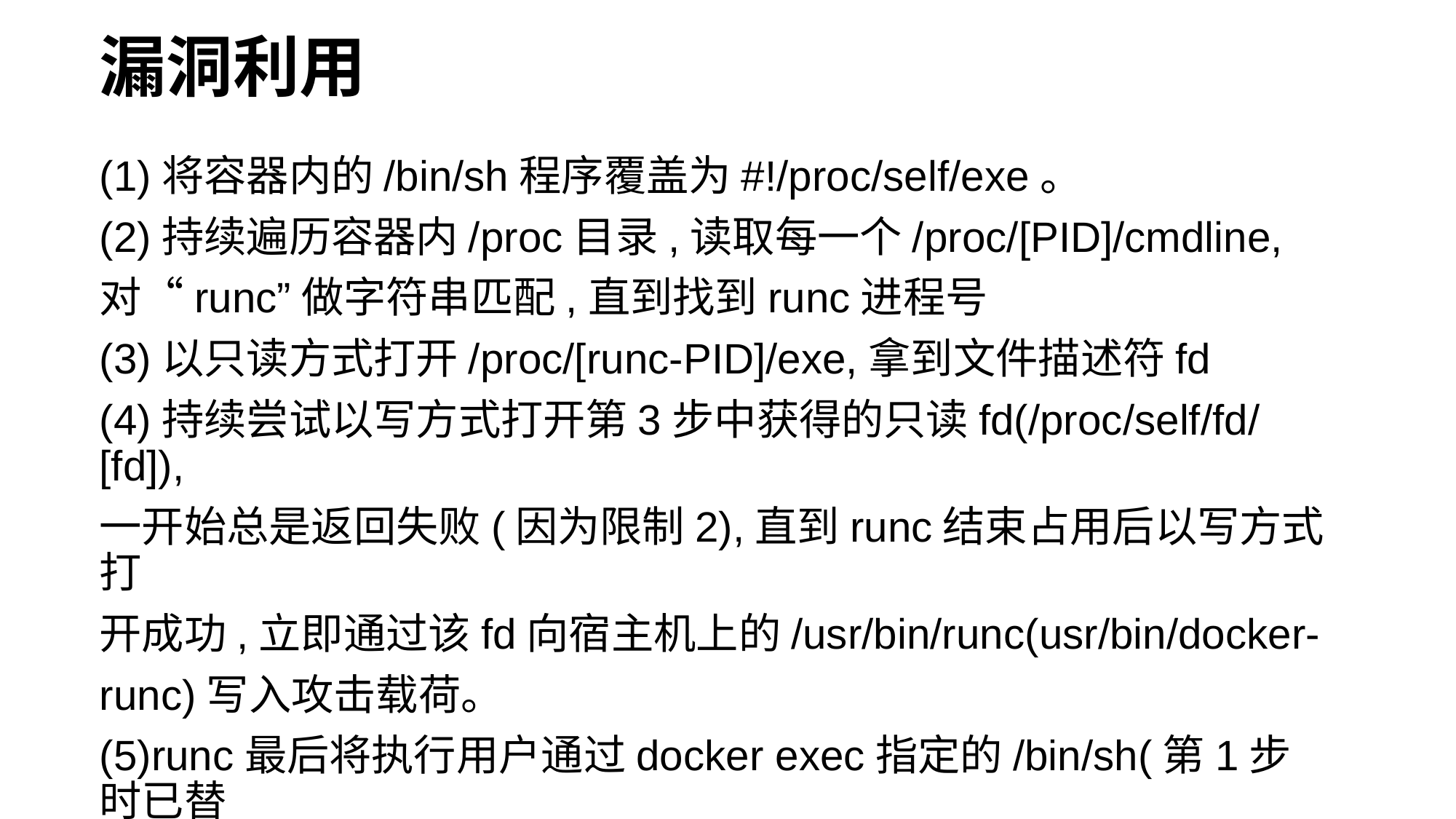

# 漏洞利用
(1)将容器内的/bin/sh程序覆盖为#!/proc/self/exe。
(2)持续遍历容器内/proc目录,读取每一个/proc/[PID]/cmdline,
对“runc”做字符串匹配,直到找到runc进程号
(3)以只读方式打开/proc/[runc-PID]/exe,拿到文件描述符fd
(4)持续尝试以写方式打开第3步中获得的只读fd(/proc/self/fd/[fd]),
一开始总是返回失败(因为限制2),直到runc结束占用后以写方式打
开成功,立即通过该fd向宿主机上的/usr/bin/runc(usr/bin/docker-
runc)写入攻击载荷。
(5)runc最后将执行用户通过docker exec指定的/bin/sh(第1步时已替
换成#!/proc/self/exe),因此实际上将执行宿主机上的runc,而runc也
已经在第4步中被我们覆盖掉了。最终会执行我们的攻击载荷。